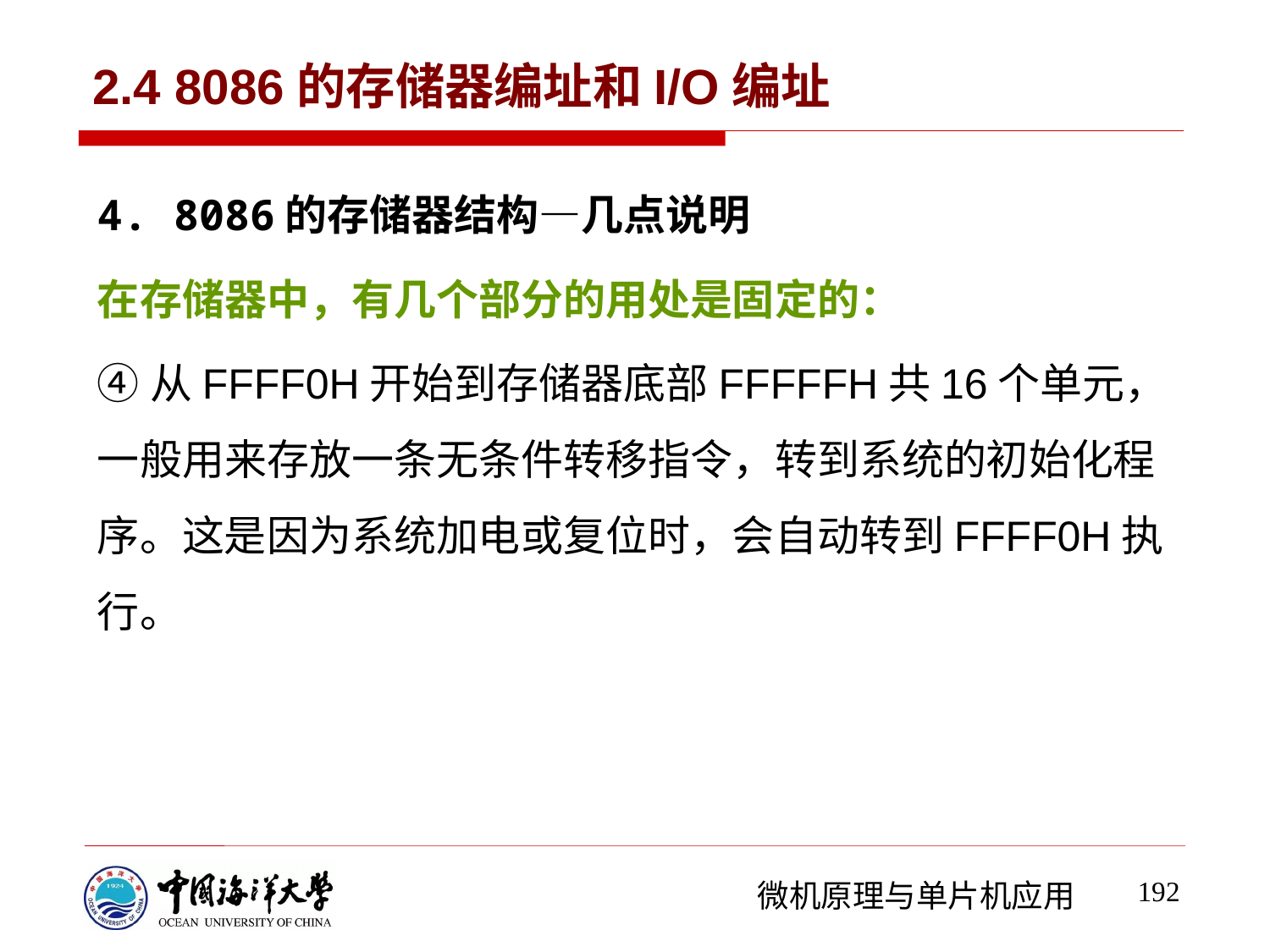

# 2.4 8086的存储器编址和I/O编址
4. 8086的存储器结构—几点说明
在存储器中，有几个部分的用处是固定的：
④从FFFF0H开始到存储器底部FFFFFH共16个单元，一般用来存放一条无条件转移指令，转到系统的初始化程序。这是因为系统加电或复位时，会自动转到FFFF0H执行。

192